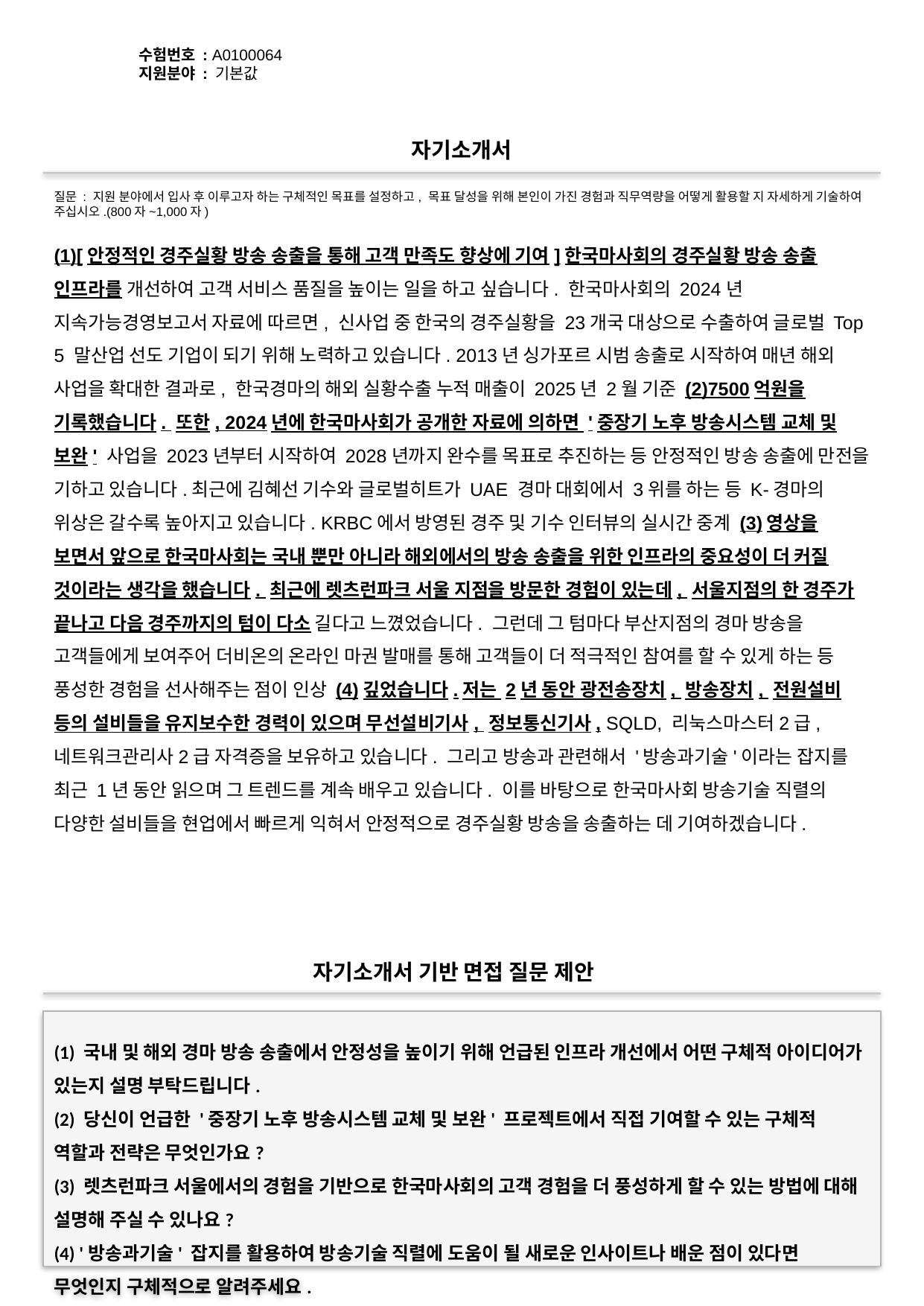

수험번호 : A0100064
지원분야 : 기본값
#

자기소개서

질문 : 지원 분야에서 입사 후 이루고자 하는 구체적인 목표를 설정하고, 목표 달성을 위해 본인이 가진 경험과 직무역량을 어떻게 활용할 지 자세하게 기술하여 주십시오.(800자~1,000자)

(1)[안정적인 경주실황 방송 송출을 통해 고객 만족도 향상에 기여]한국마사회의 경주실황 방송 송출 인프라를 개선하여 고객 서비스 품질을 높이는 일을 하고 싶습니다. 한국마사회의 2024년 지속가능경영보고서 자료에 따르면, 신사업 중 한국의 경주실황을 23개국 대상으로 수출하여 글로벌 Top 5 말산업 선도 기업이 되기 위해 노력하고 있습니다. 2013년 싱가포르 시범 송출로 시작하여 매년 해외 사업을 확대한 결과로, 한국경마의 해외 실황수출 누적 매출이 2025년 2월 기준 (2)7500억원을 기록했습니다. 또한, 2024년에 한국마사회가 공개한 자료에 의하면 '중장기 노후 방송시스템 교체 및 보완' 사업을 2023년부터 시작하여 2028년까지 완수를 목표로 추진하는 등 안정적인 방송 송출에 만전을 기하고 있습니다.최근에 김혜선 기수와 글로벌히트가 UAE 경마 대회에서 3위를 하는 등 K-경마의 위상은 갈수록 높아지고 있습니다. KRBC에서 방영된 경주 및 기수 인터뷰의 실시간 중계 (3)영상을 보면서 앞으로 한국마사회는 국내 뿐만 아니라 해외에서의 방송 송출을 위한 인프라의 중요성이 더 커질 것이라는 생각을 했습니다. 최근에 렛츠런파크 서울 지점을 방문한 경험이 있는데, 서울지점의 한 경주가 끝나고 다음 경주까지의 텀이 다소 길다고 느꼈었습니다. 그런데 그 텀마다 부산지점의 경마 방송을 고객들에게 보여주어 더비온의 온라인 마권 발매를 통해 고객들이 더 적극적인 참여를 할 수 있게 하는 등 풍성한 경험을 선사해주는 점이 인상 (4)깊었습니다.저는 2년 동안 광전송장치, 방송장치, 전원설비 등의 설비들을 유지보수한 경력이 있으며 무선설비기사, 정보통신기사, SQLD, 리눅스마스터2급, 네트워크관리사2급 자격증을 보유하고 있습니다. 그리고 방송과 관련해서 '방송과기술'이라는 잡지를 최근 1년 동안 읽으며 그 트렌드를 계속 배우고 있습니다. 이를 바탕으로 한국마사회 방송기술 직렬의 다양한 설비들을 현업에서 빠르게 익혀서 안정적으로 경주실황 방송을 송출하는 데 기여하겠습니다.

자기소개서 기반 면접 질문 제안

(1) 국내 및 해외 경마 방송 송출에서 안정성을 높이기 위해 언급된 인프라 개선에서 어떤 구체적 아이디어가 있는지 설명 부탁드립니다.
(2) 당신이 언급한 '중장기 노후 방송시스템 교체 및 보완' 프로젝트에서 직접 기여할 수 있는 구체적 역할과 전략은 무엇인가요?
(3) 렛츠런파크 서울에서의 경험을 기반으로 한국마사회의 고객 경험을 더 풍성하게 할 수 있는 방법에 대해 설명해 주실 수 있나요?
(4) '방송과기술' 잡지를 활용하여 방송기술 직렬에 도움이 될 새로운 인사이트나 배운 점이 있다면 무엇인지 구체적으로 알려주세요.